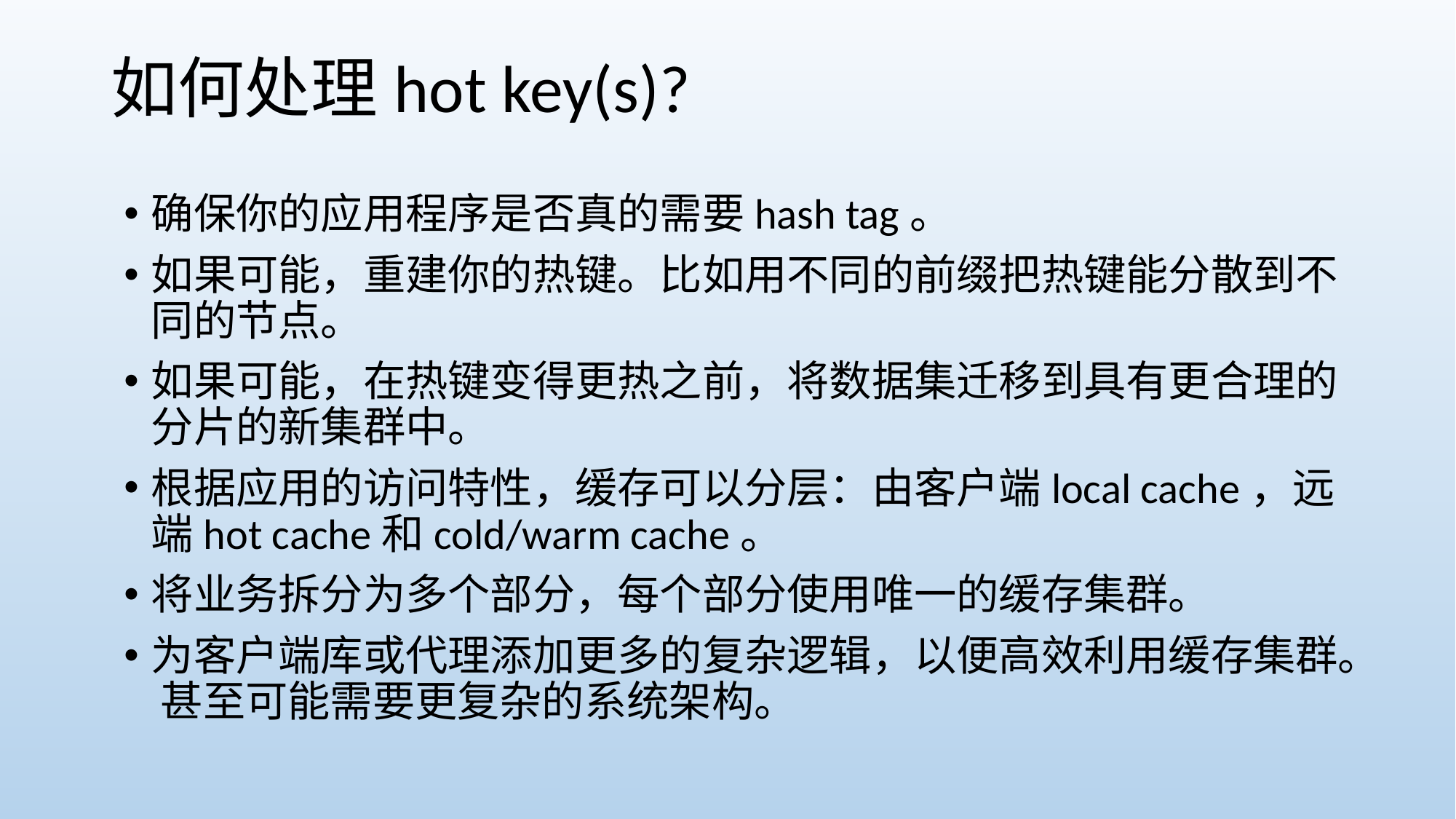

# 如何处理hot key(s)?
确保你的应用程序是否真的需要hash tag。
如果可能，重建你的热键。比如用不同的前缀把热键能分散到不同的节点。
如果可能，在热键变得更热之前，将数据集迁移到具有更合理的分片的新集群中。
根据应用的访问特性，缓存可以分层：由客户端local cache，远端hot cache和cold/warm cache。
将业务拆分为多个部分，每个部分使用唯一的缓存集群。
为客户端库或代理添加更多的复杂逻辑，以便高效利用缓存集群。 甚至可能需要更复杂的系统架构。